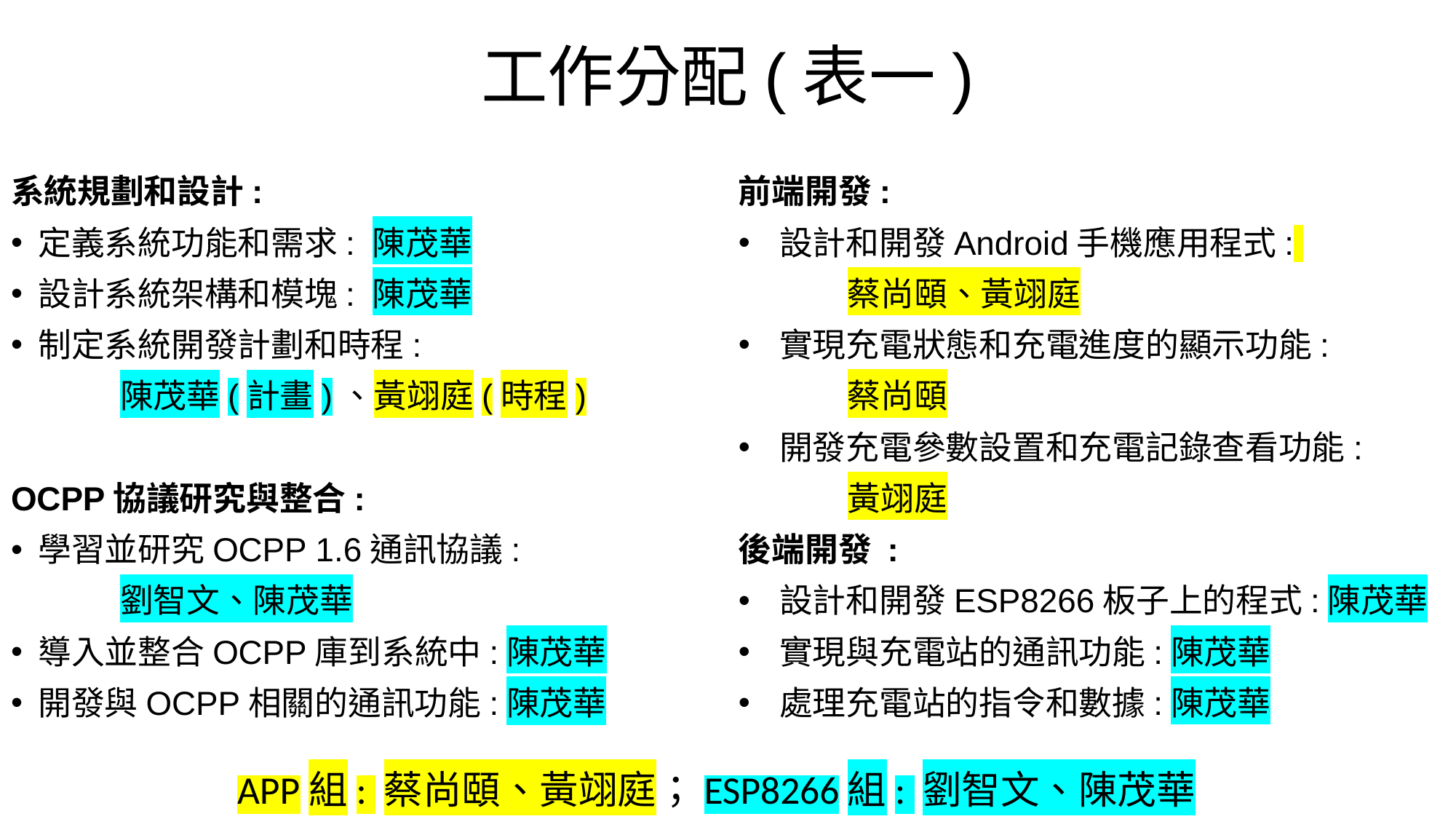

# 工作分配(表一)
系統規劃和設計:
定義系統功能和需求: 陳茂華
設計系統架構和模塊: 陳茂華
制定系統開發計劃和時程:
	陳茂華(計畫)、黃翊庭(時程)

OCPP協議研究與整合:
學習並研究OCPP 1.6通訊協議:
	劉智文、陳茂華
導入並整合OCPP庫到系統中:陳茂華
開發與OCPP相關的通訊功能:陳茂華
前端開發:
設計和開發Android手機應用程式:
	蔡尚頤、黃翊庭
實現充電狀態和充電進度的顯示功能:
	蔡尚頤
開發充電參數設置和充電記錄查看功能:
	黃翊庭
後端開發 :
設計和開發ESP8266板子上的程式:陳茂華
實現與充電站的通訊功能:陳茂華
處理充電站的指令和數據:陳茂華
APP組: 蔡尚頤、黃翊庭；ESP8266組: 劉智文、陳茂華